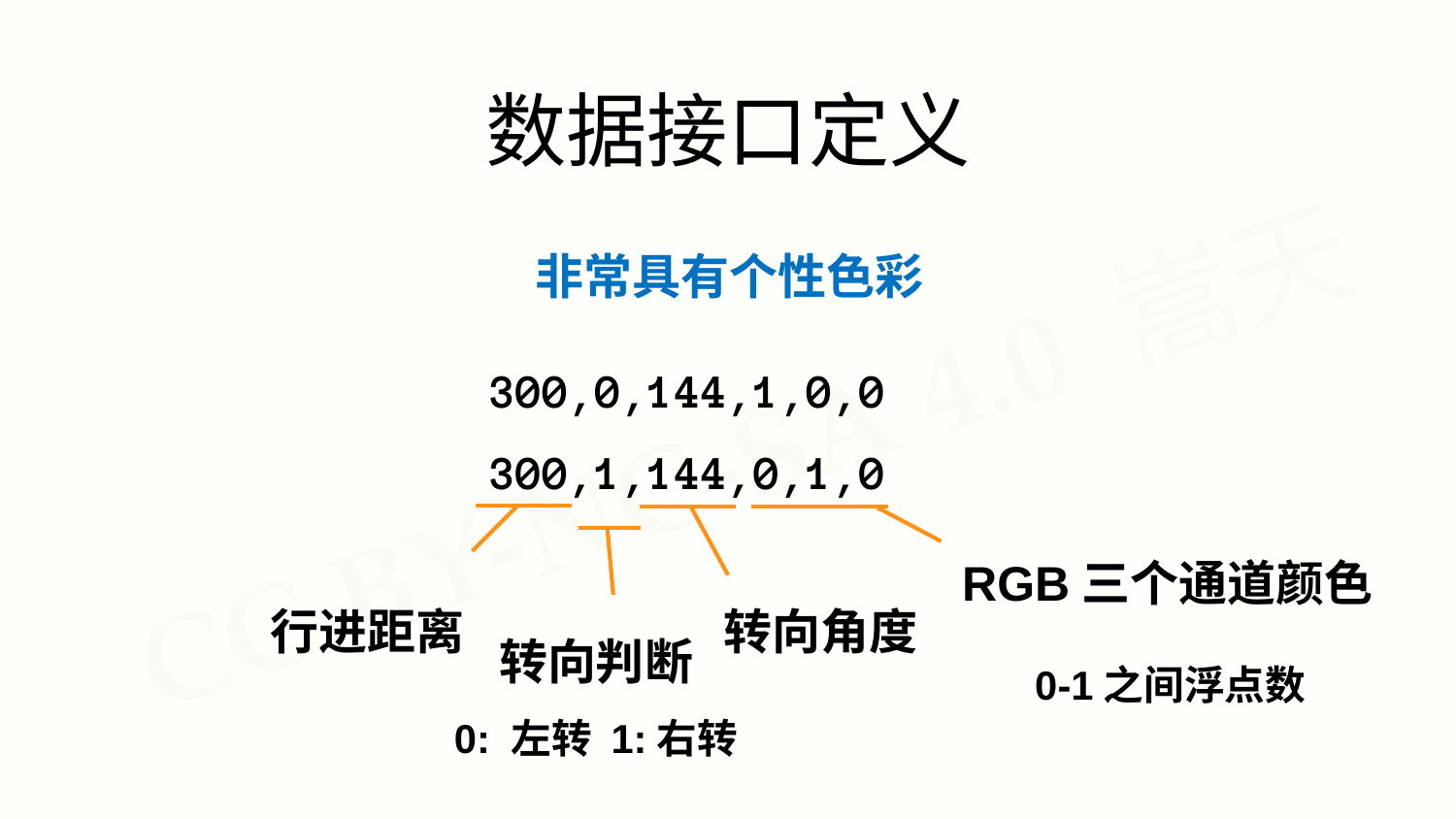

数据接口定义
非常具有个性色彩
300,0,144,1,0,0
300,1,144,0,1,0
RGB三个通道颜色
0-1之间浮点数
转向角度
行进距离
转向判断
0: 左转 1:右转